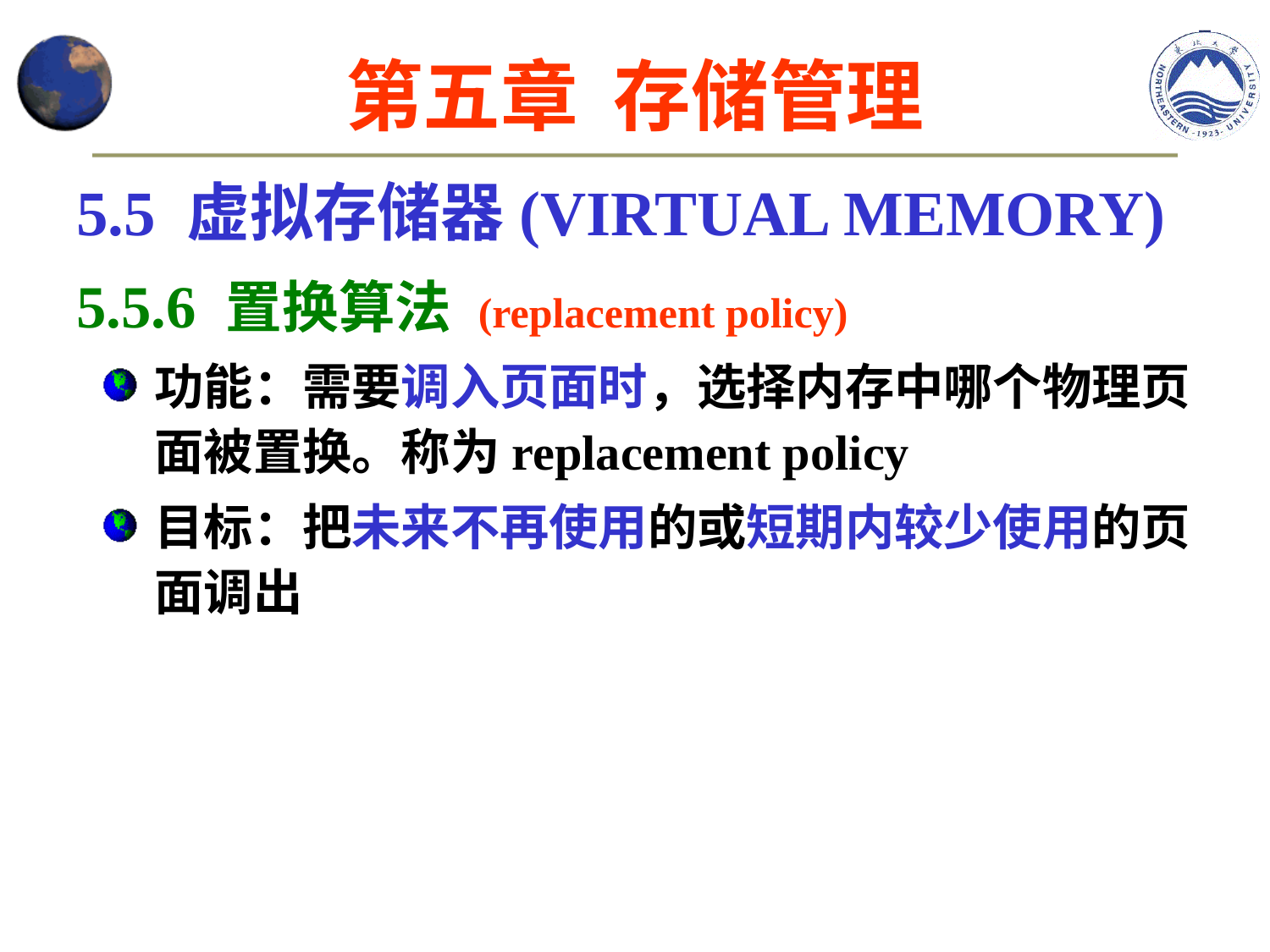

第五章  存储管理
5.5 虚拟存储器(VIRTUAL MEMORY)
5.5.6 置换算法 (replacement policy)
功能：需要调入页面时，选择内存中哪个物理页面被置换。称为replacement policy
目标：把未来不再使用的或短期内较少使用的页面调出